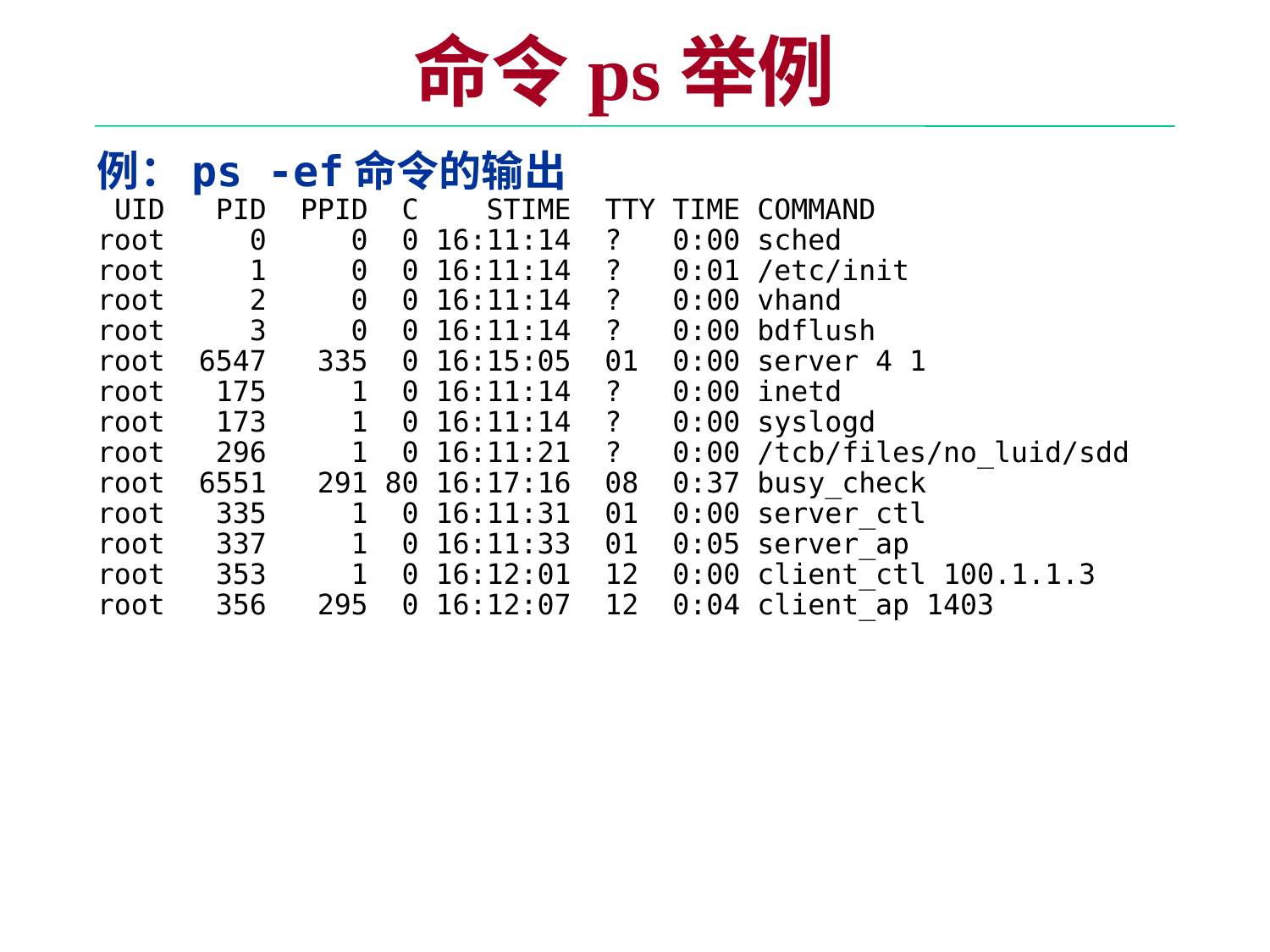

# 命令ps举例
例：ps -ef命令的输出
 UID   PID  PPID  C    STIME  TTY TIME COMMAND
root     0     0  0 16:11:14  ?   0:00 sched
root     1     0  0 16:11:14  ?   0:01 /etc/init
root     2     0  0 16:11:14  ?   0:00 vhand
root     3     0  0 16:11:14  ?   0:00 bdflush
root  6547   335  0 16:15:05  01  0:00 server 4 1
root   175     1  0 16:11:14  ?   0:00 inetd
root   173     1  0 16:11:14  ?   0:00 syslogd
root   296     1  0 16:11:21  ?   0:00 /tcb/files/no_luid/sdd
root  6551   291 80 16:17:16  08  0:37 busy_check
root   335     1  0 16:11:31  01  0:00 server_ctl
root   337     1  0 16:11:33  01  0:05 server_ap
root   353     1  0 16:12:01  12  0:00 client_ctl 100.1.1.3
root   356   295  0 16:12:07  12  0:04 client_ap 1403